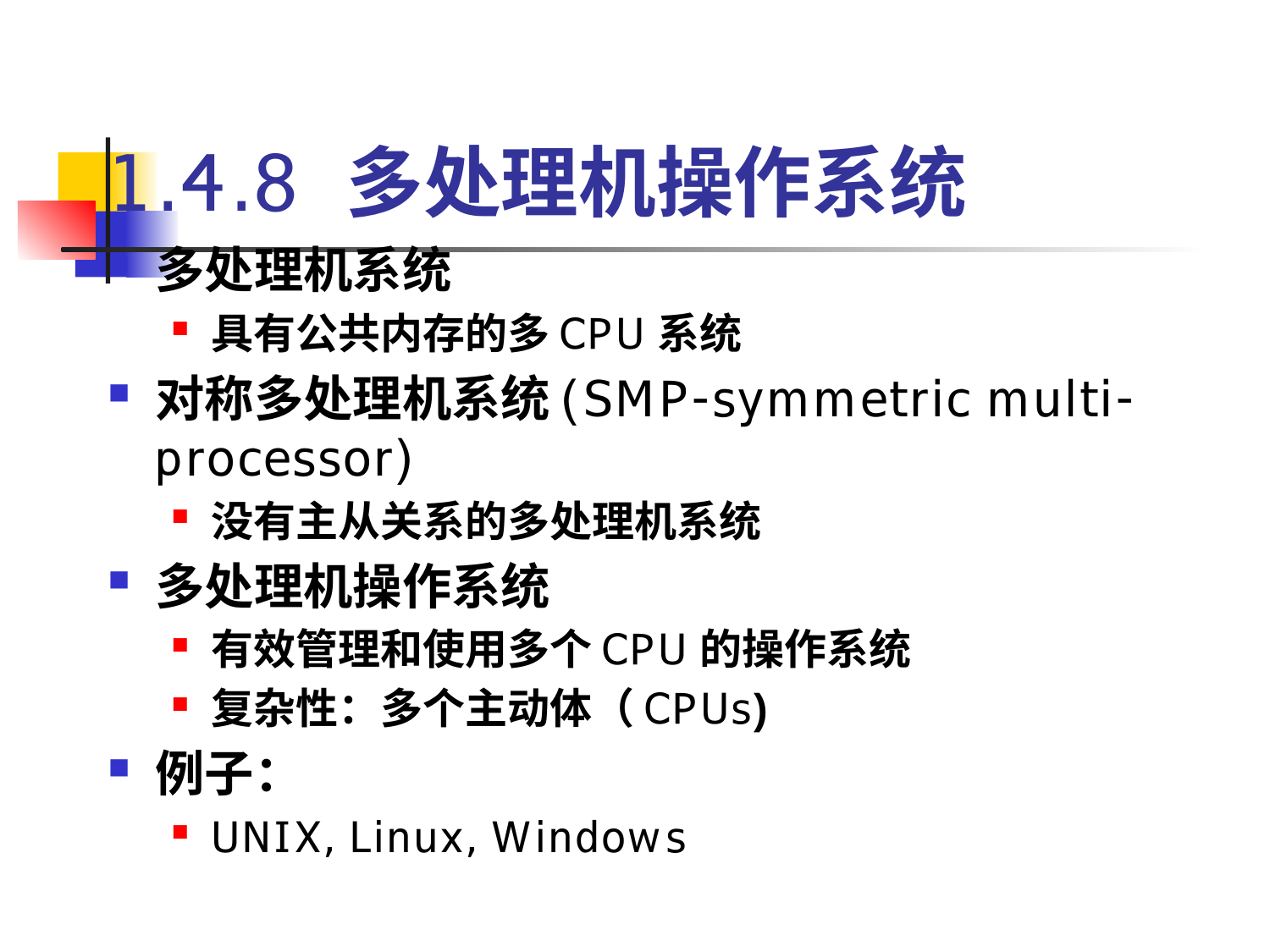

# 1.4.8 多处理机操作系统
多处理机系统
具有公共内存的多CPU系统
对称多处理机系统(SMP-symmetric multi-processor)
没有主从关系的多处理机系统
多处理机操作系统
有效管理和使用多个CPU的操作系统
复杂性：多个主动体（CPUs)
例子：
UNIX, Linux, Windows